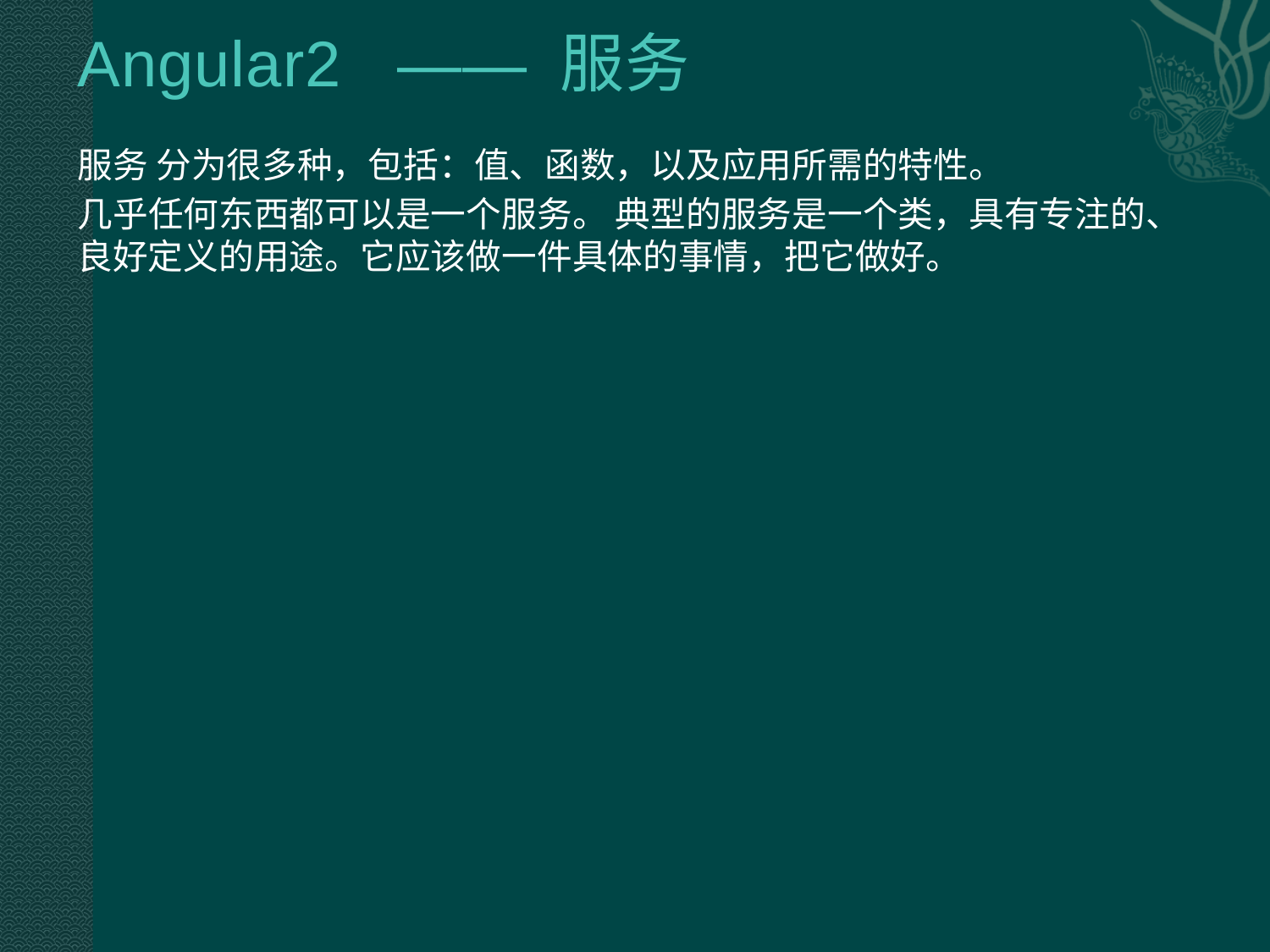

# Angular2   —— 服务
服务 分为很多种，包括：值、函数，以及应用所需的特性。
几乎任何东西都可以是一个服务。 典型的服务是一个类，具有专注的、良好定义的用途。它应该做一件具体的事情，把它做好。